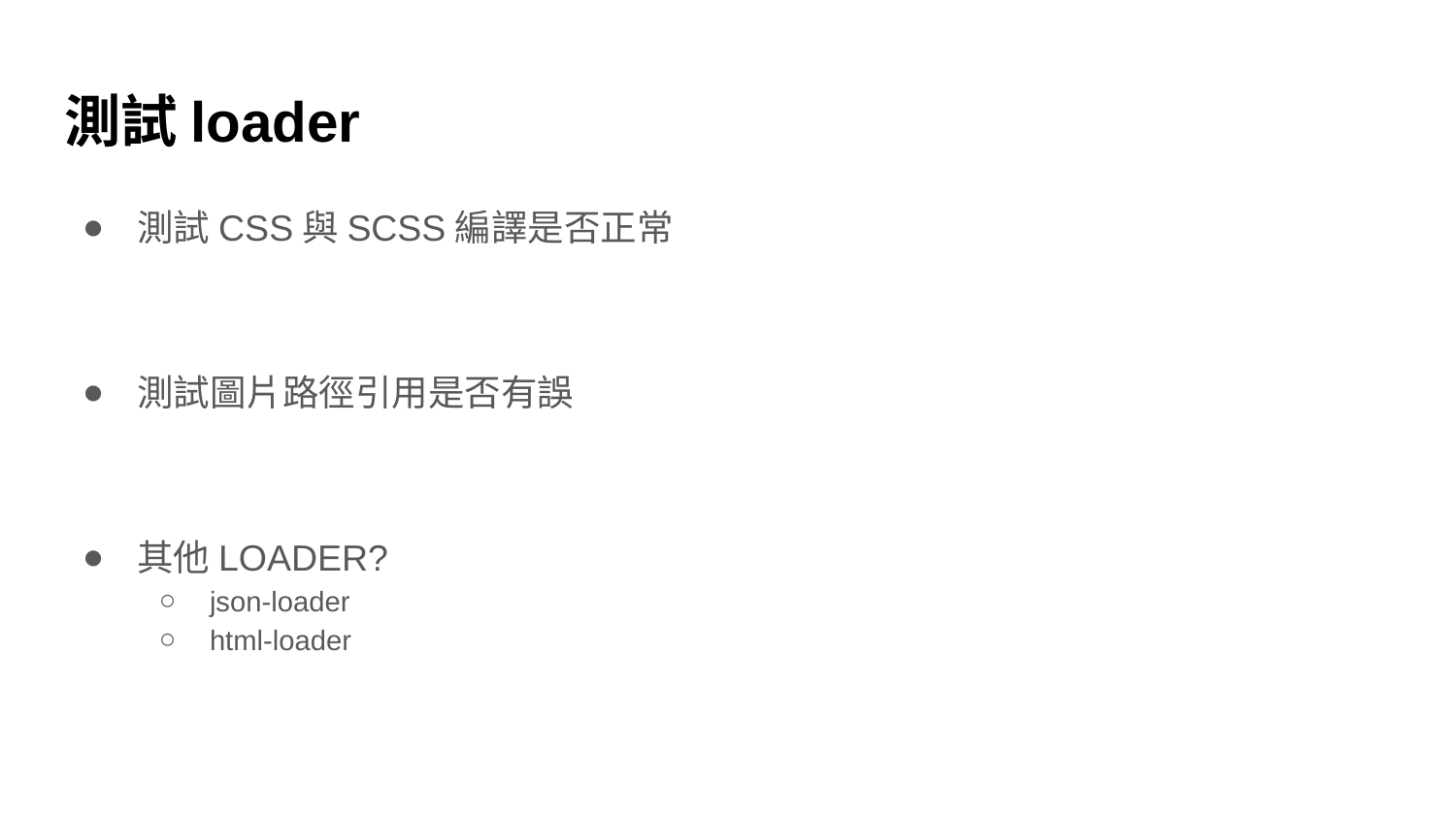

# 測試loader
測試CSS與SCSS編譯是否正常

測試圖片路徑引用是否有誤

其他LOADER?
json-loader
html-loader